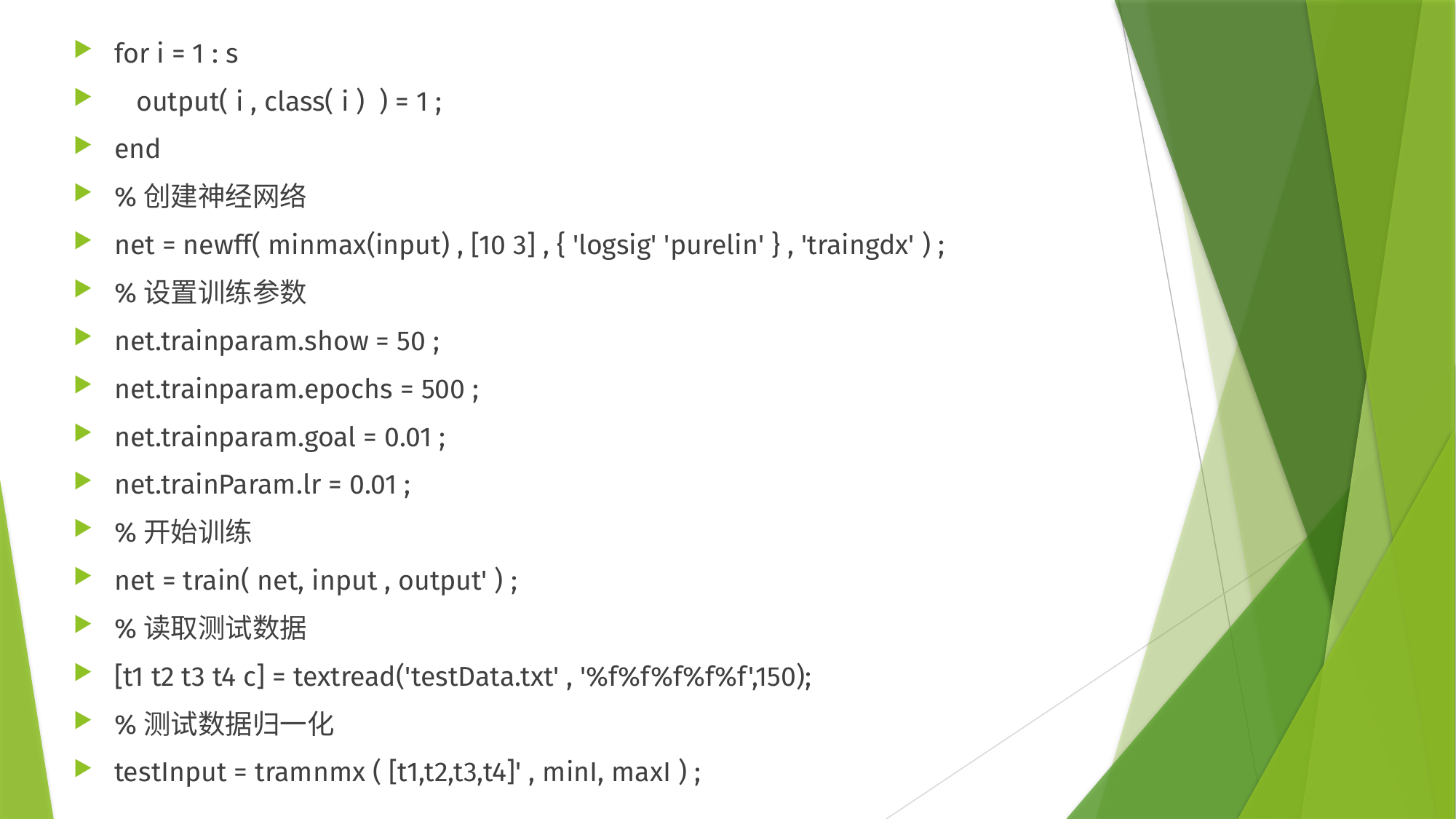

for i = 1 : s
   output( i , class( i )  ) = 1 ;
end
%创建神经网络
net = newff( minmax(input) , [10 3] , { 'logsig' 'purelin' } , 'traingdx' ) ;
%设置训练参数
net.trainparam.show = 50 ;
net.trainparam.epochs = 500 ;
net.trainparam.goal = 0.01 ;
net.trainParam.lr = 0.01 ;
%开始训练
net = train( net, input , output' ) ;
%读取测试数据
[t1 t2 t3 t4 c] = textread('testData.txt' , '%f%f%f%f%f',150);
%测试数据归一化
testInput = tramnmx ( [t1,t2,t3,t4]' , minI, maxI ) ;